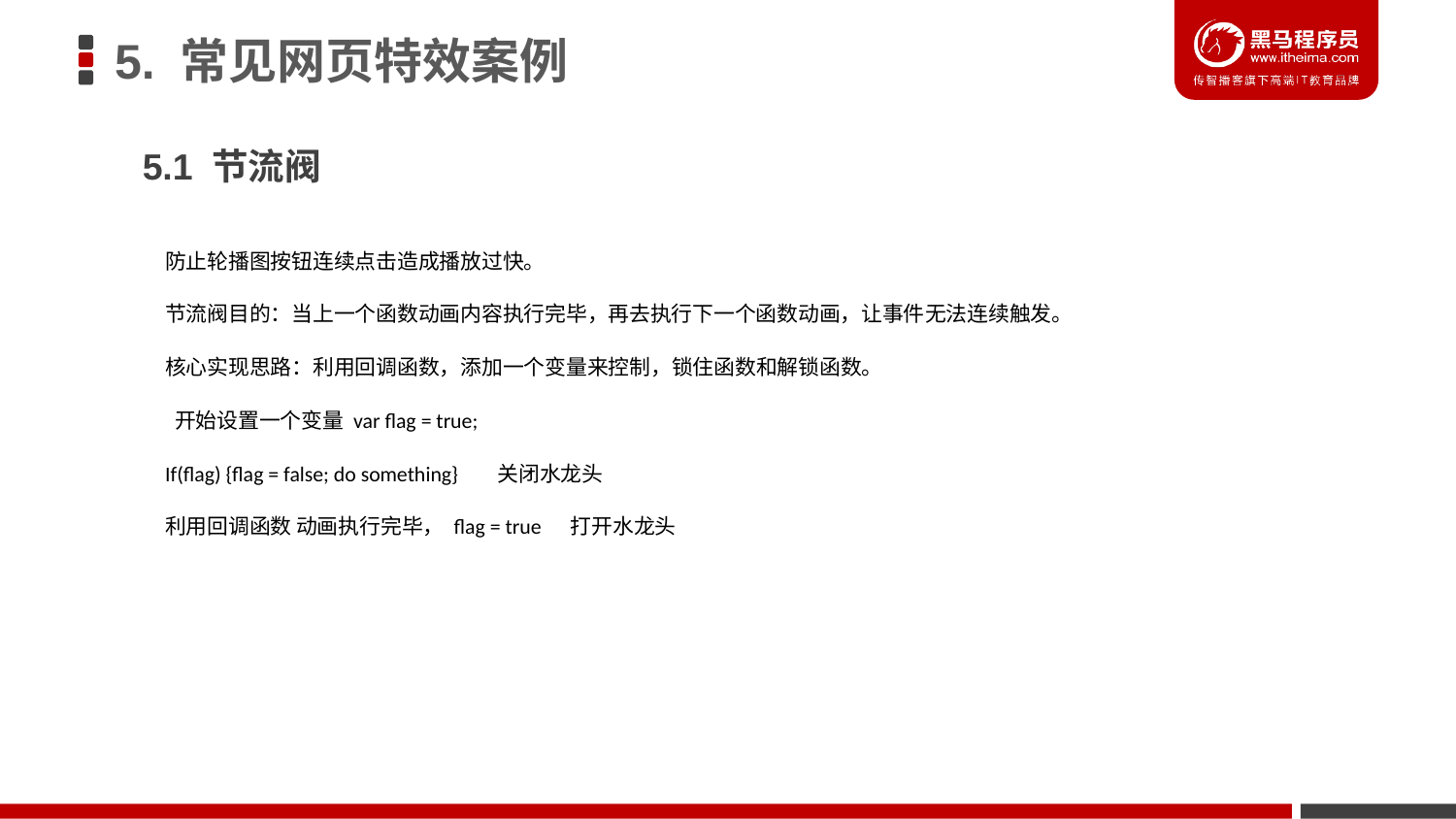

# 5. 常见网页特效案例
5.1 节流阀

防止轮播图按钮连续点击造成播放过快。
节流阀目的：当上一个函数动画内容执行完毕，再去执行下一个函数动画，让事件无法连续触发。
核心实现思路：利用回调函数，添加一个变量来控制，锁住函数和解锁函数。
 开始设置一个变量 var flag = true;
If(flag) {flag = false; do something}       关闭水龙头
利用回调函数 动画执行完毕， flag = true     打开水龙头